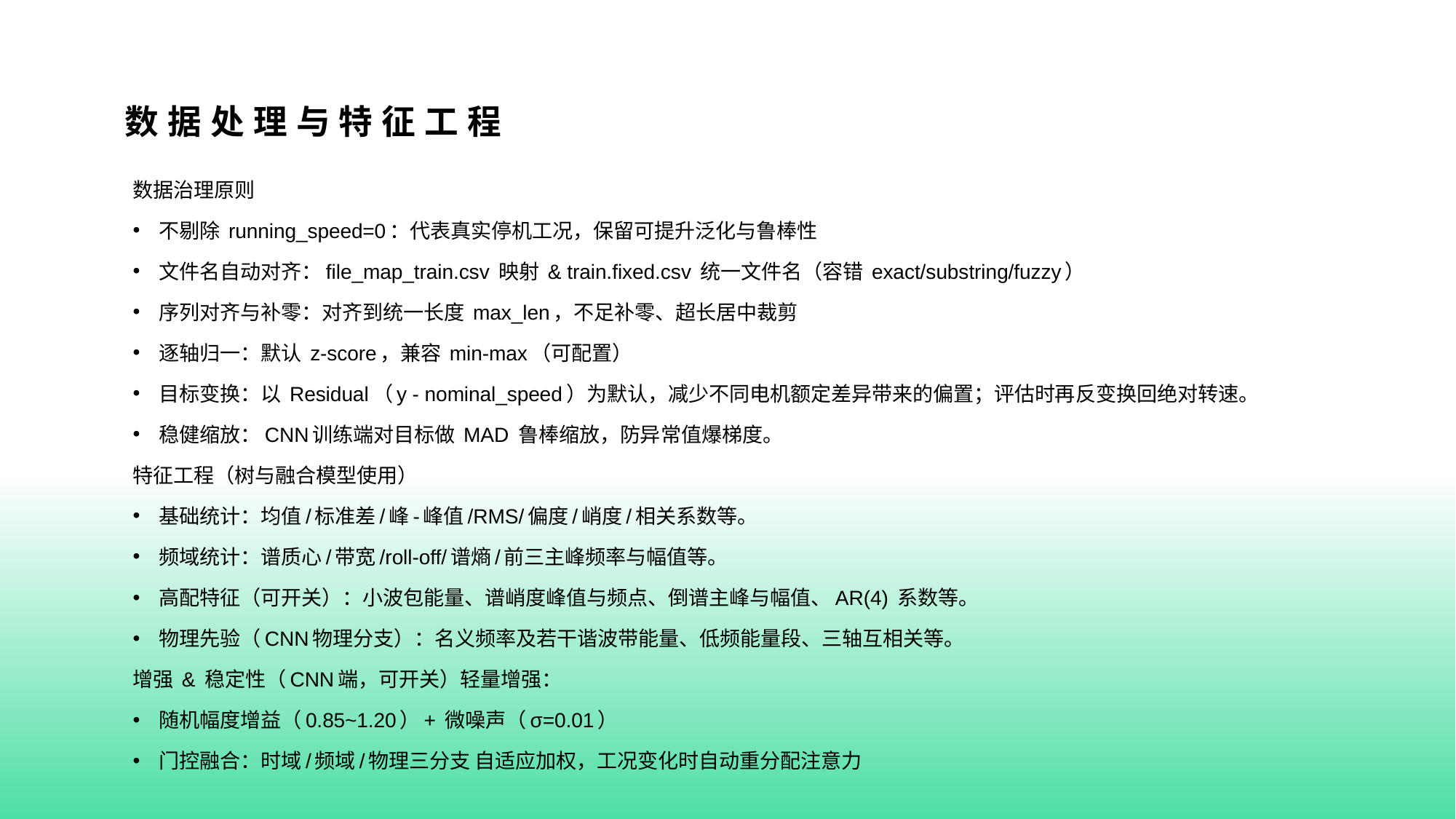

# 数据处理与特征工程
数据治理原则
不剔除 running_speed=0：代表真实停机工况，保留可提升泛化与鲁棒性
文件名自动对齐：file_map_train.csv 映射 & train.fixed.csv 统一文件名（容错 exact/substring/fuzzy）
序列对齐与补零：对齐到统一长度 max_len，不足补零、超长居中裁剪
逐轴归一：默认 z-score，兼容 min-max（可配置）
目标变换：以 Residual（y - nominal_speed）为默认，减少不同电机额定差异带来的偏置；评估时再反变换回绝对转速。
稳健缩放：CNN训练端对目标做 MAD 鲁棒缩放，防异常值爆梯度。
特征工程（树与融合模型使用）
基础统计：均值/标准差/峰-峰值/RMS/偏度/峭度/相关系数等。
频域统计：谱质心/带宽/roll-off/谱熵/前三主峰频率与幅值等。
高配特征（可开关）：小波包能量、谱峭度峰值与频点、倒谱主峰与幅值、AR(4) 系数等。
物理先验（CNN物理分支）：名义频率及若干谐波带能量、低频能量段、三轴互相关等。
增强 & 稳定性（CNN端，可开关）轻量增强：
随机幅度增益（0.85~1.20）+ 微噪声（σ=0.01）
门控融合：时域/频域/物理三分支 自适应加权，工况变化时自动重分配注意力